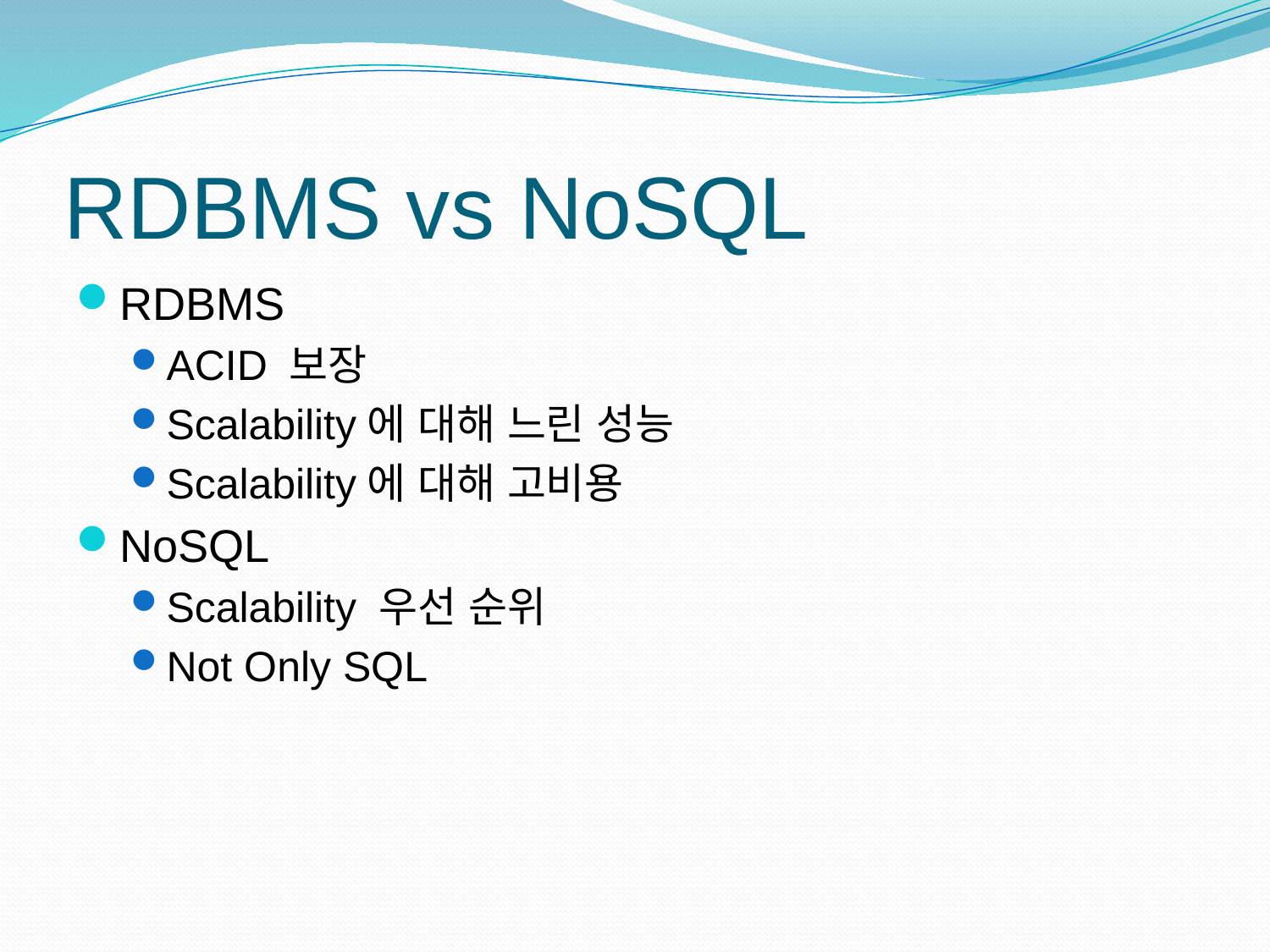

# RDBMS vs NoSQL
RDBMS
ACID 보장
Scalability에 대해 느린 성능
Scalability에 대해 고비용
NoSQL
Scalability 우선 순위
Not Only SQL